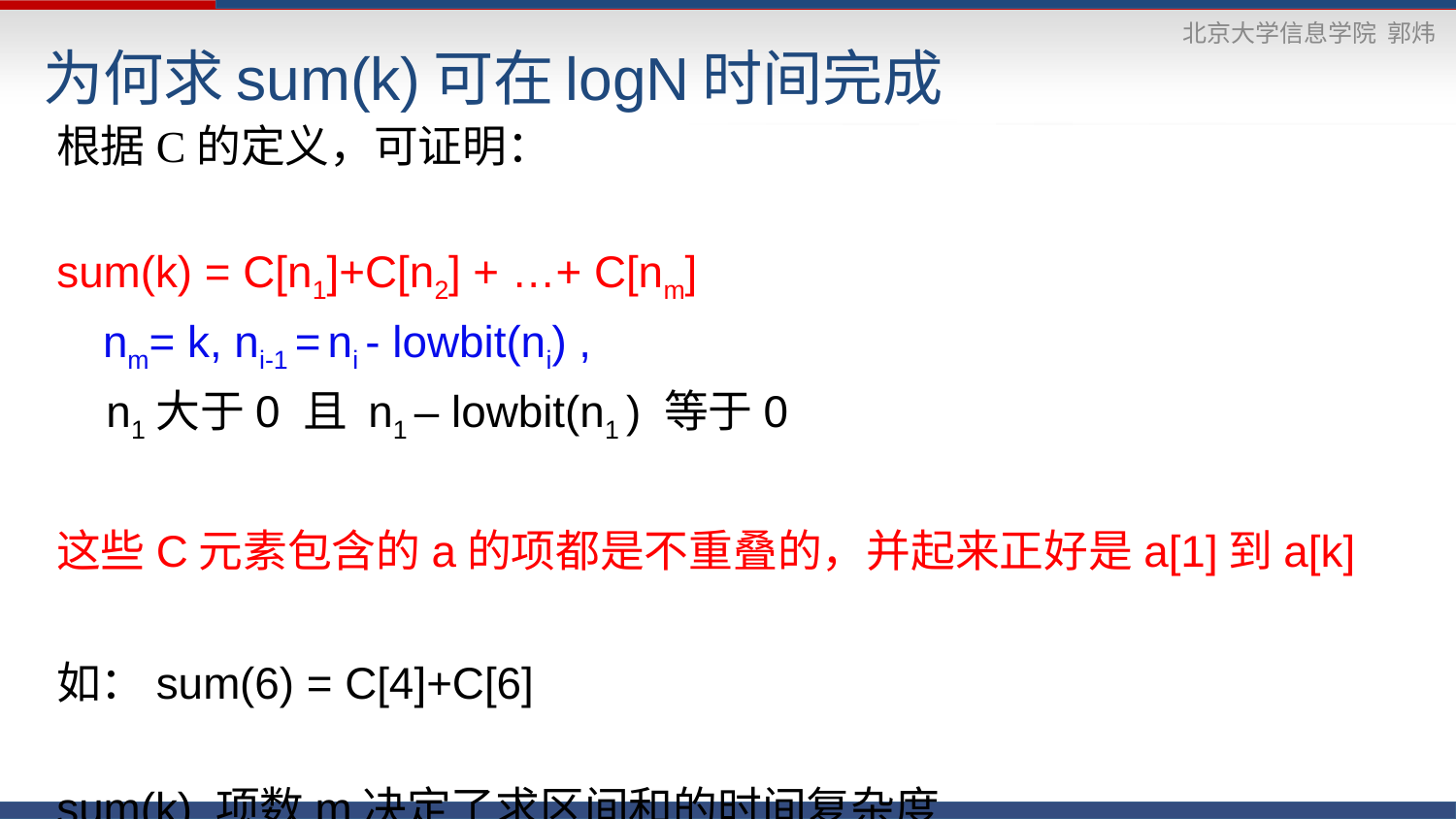

# 为何求sum(k)可在logN时间完成
根据C的定义，可证明：

sum(k) = C[n1]+C[n2] + …+ C[nm]
	 nm= k, ni-1 = ni - lowbit(ni) ,
    n1大于0 且 n1 – lowbit(n1 ) 等于0

这些C元素包含的a的项都是不重叠的，并起来正好是a[1]到a[k]

如：sum(6) = C[4]+C[6]

sum(k) 项数m决定了求区间和的时间复杂度